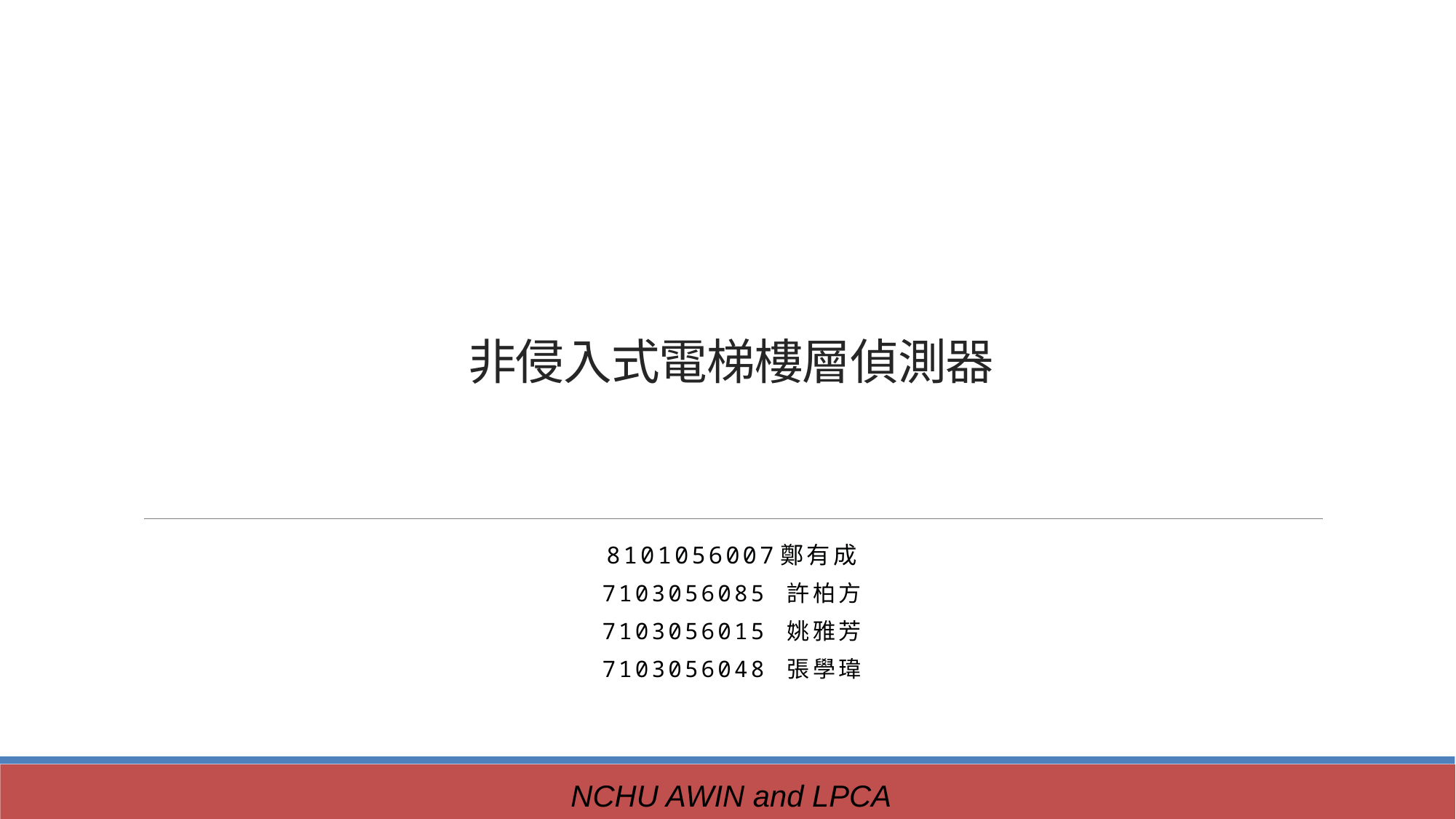

# 非侵入式電梯樓層偵測器
8101056007鄭有成
7103056085 許柏方
7103056015 姚雅芳
7103056048 張學瑋
NCHU AWIN and LPCA